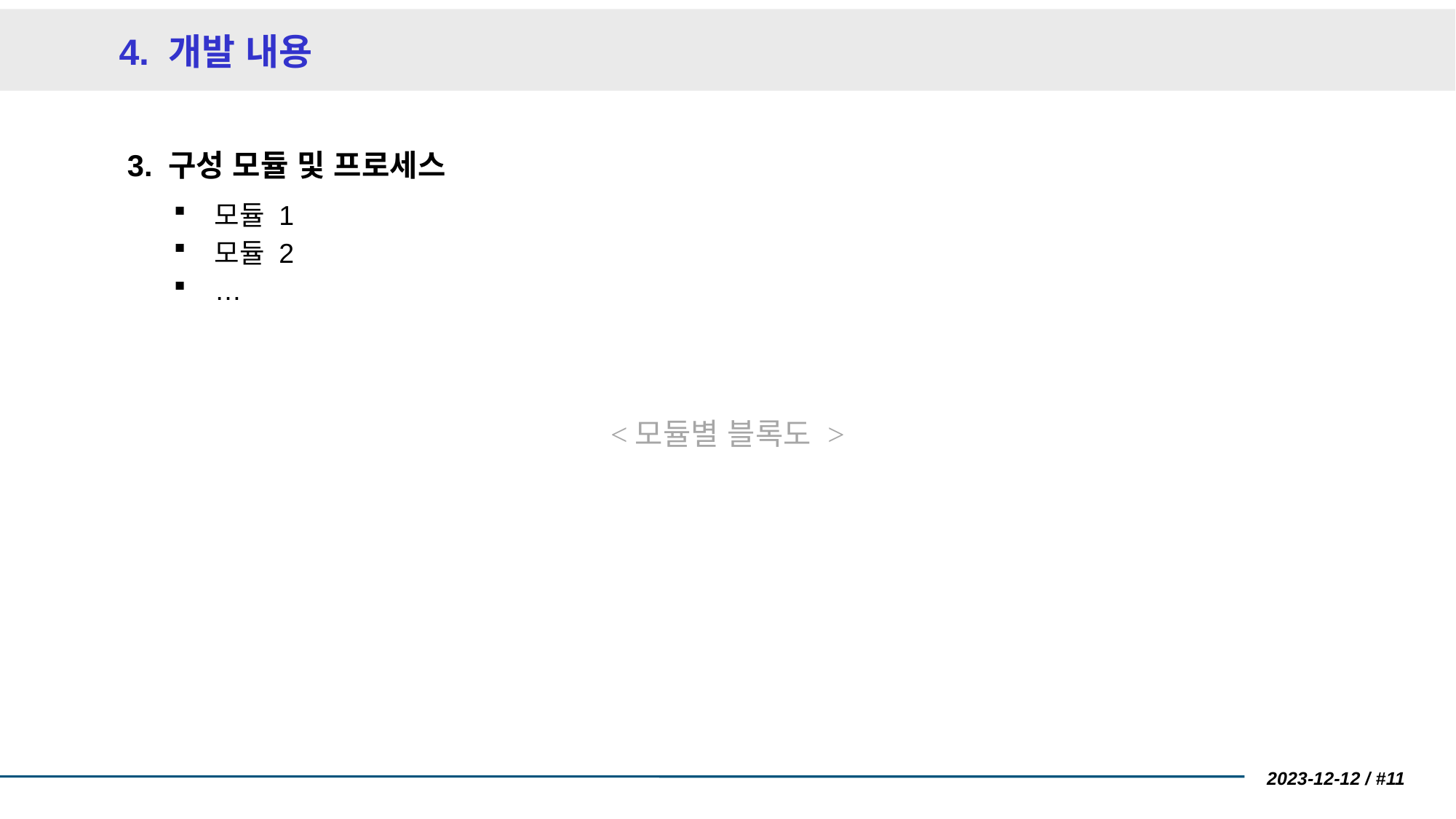

# 4. 개발 내용
 3. 구성 모듈 및 프로세스
모듈 1
모듈 2
…

<모듈별 블록도 >